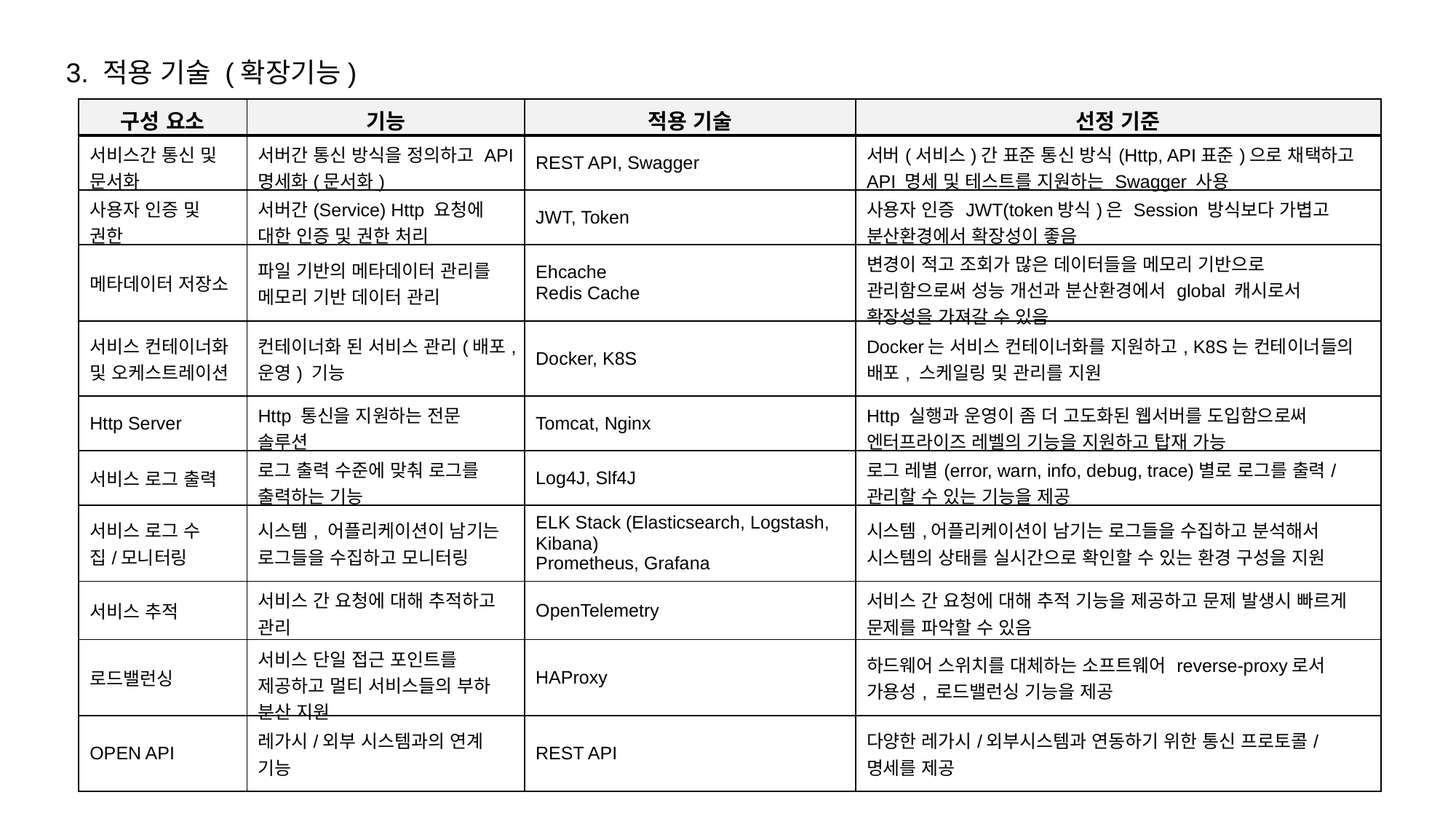

3. 적용 기술 (확장기능)
| 구성 요소 | 기능 | 적용 기술 | 선정 기준 |
| --- | --- | --- | --- |
| 서비스간 통신 및 문서화 | 서버간 통신 방식을 정의하고 API 명세화(문서화) | REST API, Swagger | 서버(서비스)간 표준 통신 방식(Http, API표준)으로 채택하고 API 명세 및 테스트를 지원하는 Swagger 사용 |
| 사용자 인증 및 권한 | 서버간(Service) Http 요청에 대한 인증 및 권한 처리 | JWT, Token | 사용자 인증 JWT(token방식)은 Session 방식보다 가볍고 분산환경에서 확장성이 좋음 |
| 메타데이터 저장소 | 파일 기반의 메타데이터 관리를 메모리 기반 데이터 관리 | Ehcache Redis Cache | 변경이 적고 조회가 많은 데이터들을 메모리 기반으로 관리함으로써 성능 개선과 분산환경에서 global 캐시로서 확장성을 가져갈 수 있음 |
| 서비스 컨테이너화 및 오케스트레이션 | 컨테이너화 된 서비스 관리(배포,운영) 기능 | Docker, K8S | Docker는 서비스 컨테이너화를 지원하고, K8S는 컨테이너들의 배포, 스케일링 및 관리를 지원 |
| Http Server | Http 통신을 지원하는 전문 솔루션 | Tomcat, Nginx | Http 실행과 운영이 좀 더 고도화된 웹서버를 도입함으로써 엔터프라이즈 레벨의 기능을 지원하고 탑재 가능 |
| 서비스 로그 출력 | 로그 출력 수준에 맞춰 로그를 출력하는 기능 | Log4J, Slf4J | 로그 레별(error, warn, info, debug, trace)별로 로그를 출력/관리할 수 있는 기능을 제공 |
| 서비스 로그 수집/모니터링 | 시스템, 어플리케이션이 남기는 로그들을 수집하고 모니터링 | ELK Stack (Elasticsearch, Logstash, Kibana) Prometheus, Grafana | 시스템,어플리케이션이 남기는 로그들을 수집하고 분석해서 시스템의 상태를 실시간으로 확인할 수 있는 환경 구성을 지원 |
| 서비스 추적 | 서비스 간 요청에 대해 추적하고 관리 | OpenTelemetry | 서비스 간 요청에 대해 추적 기능을 제공하고 문제 발생시 빠르게 문제를 파악할 수 있음 |
| 로드밸런싱 | 서비스 단일 접근 포인트를 제공하고 멀티 서비스들의 부하 분산 지원 | HAProxy | 하드웨어 스위치를 대체하는 소프트웨어 reverse-proxy로서 가용성, 로드밸런싱 기능을 제공 |
| OPEN API | 레가시/외부 시스템과의 연계 기능 | REST API | 다양한 레가시/외부시스템과 연동하기 위한 통신 프로토콜/명세를 제공 |

Edge Node

Server
정보 조회
초기 데이터
Device 정보
Command
정보
Initial Data Loader
(File Reader, String Parser, Json Se/Deserialization)
Console Input
Console Input Reader
(표준입력 처리, String Parser)
 String Request Handler
Device/Command 정보
Http Request
Http Server for Server
(Jetty, Http Server)
Http 요청 Workers
(병렬처리, Worker Pool관리)
Device
Request Handler
Http Client Worker Pool
Request Handler
Http Request Handler
(Servlet, Url Mapping, Json Se/Deserialization)
Http Request worker #n
(Thread, Http Client)
Http Request worker #1
(Thread, Http Client)
Http Request worker #2
(Thread, Http Client)
…
Computing
(동적 라이브러리 로딩/실행)